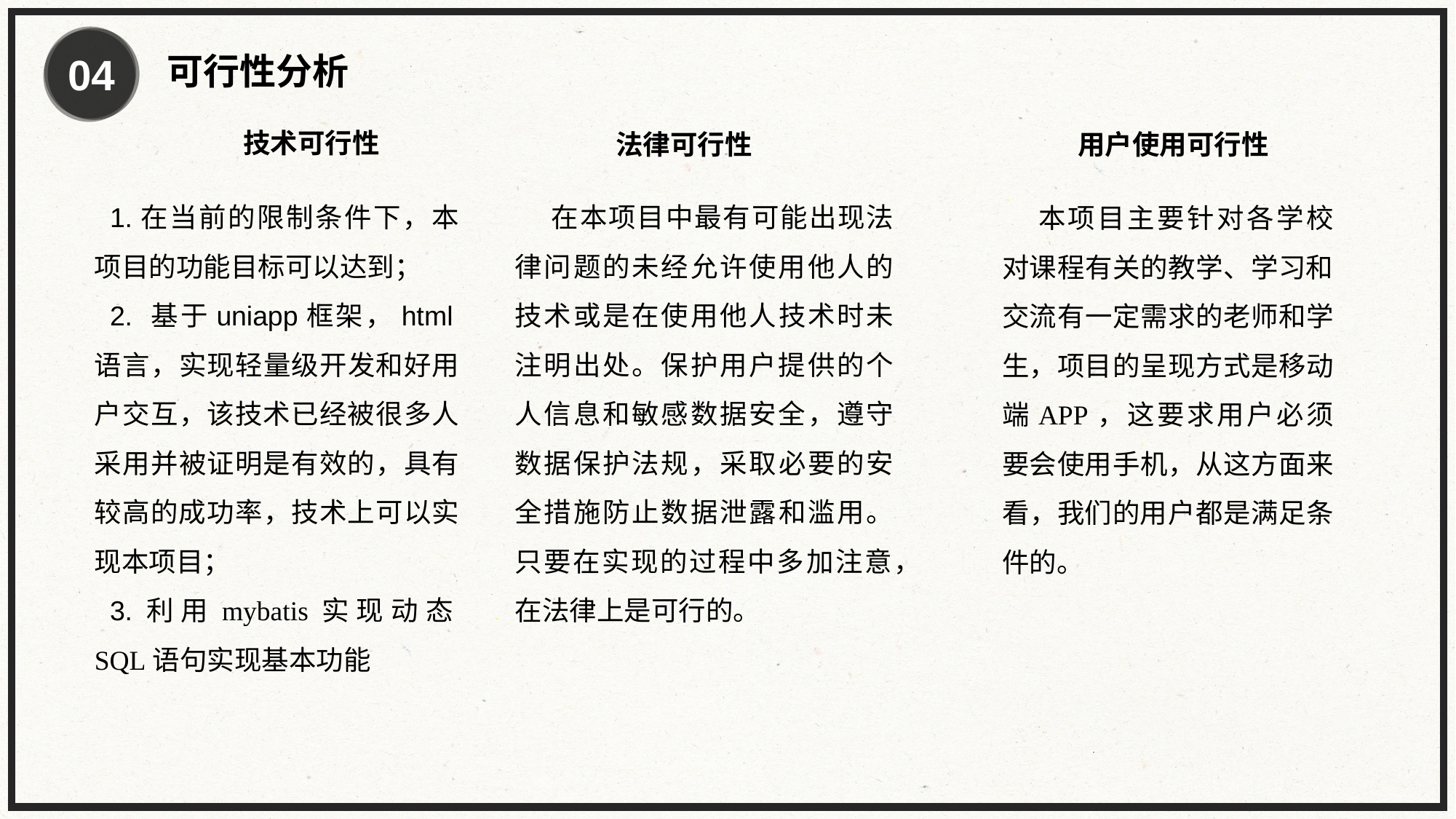

04
可行性分析
技术可行性
法律可行性
用户使用可行性
1.在当前的限制条件下，本项目的功能目标可以达到；
2. 基于uniapp框架，html语言，实现轻量级开发和好用户交互，该技术已经被很多人采用并被证明是有效的，具有较高的成功率，技术上可以实现本项目；
3.利用mybatis实现动态SQL语句实现基本功能

在本项目中最有可能出现法律问题的未经允许使用他人的技术或是在使用他人技术时未注明出处。保护用户提供的个人信息和敏感数据安全，遵守数据保护法规，采取必要的安全措施防止数据泄露和滥用。只要在实现的过程中多加注意，在法律上是可行的。

本项目主要针对各学校对课程有关的教学、学习和交流有一定需求的老师和学生，项目的呈现方式是移动端APP，这要求用户必须要会使用手机，从这方面来看，我们的用户都是满足条件的。